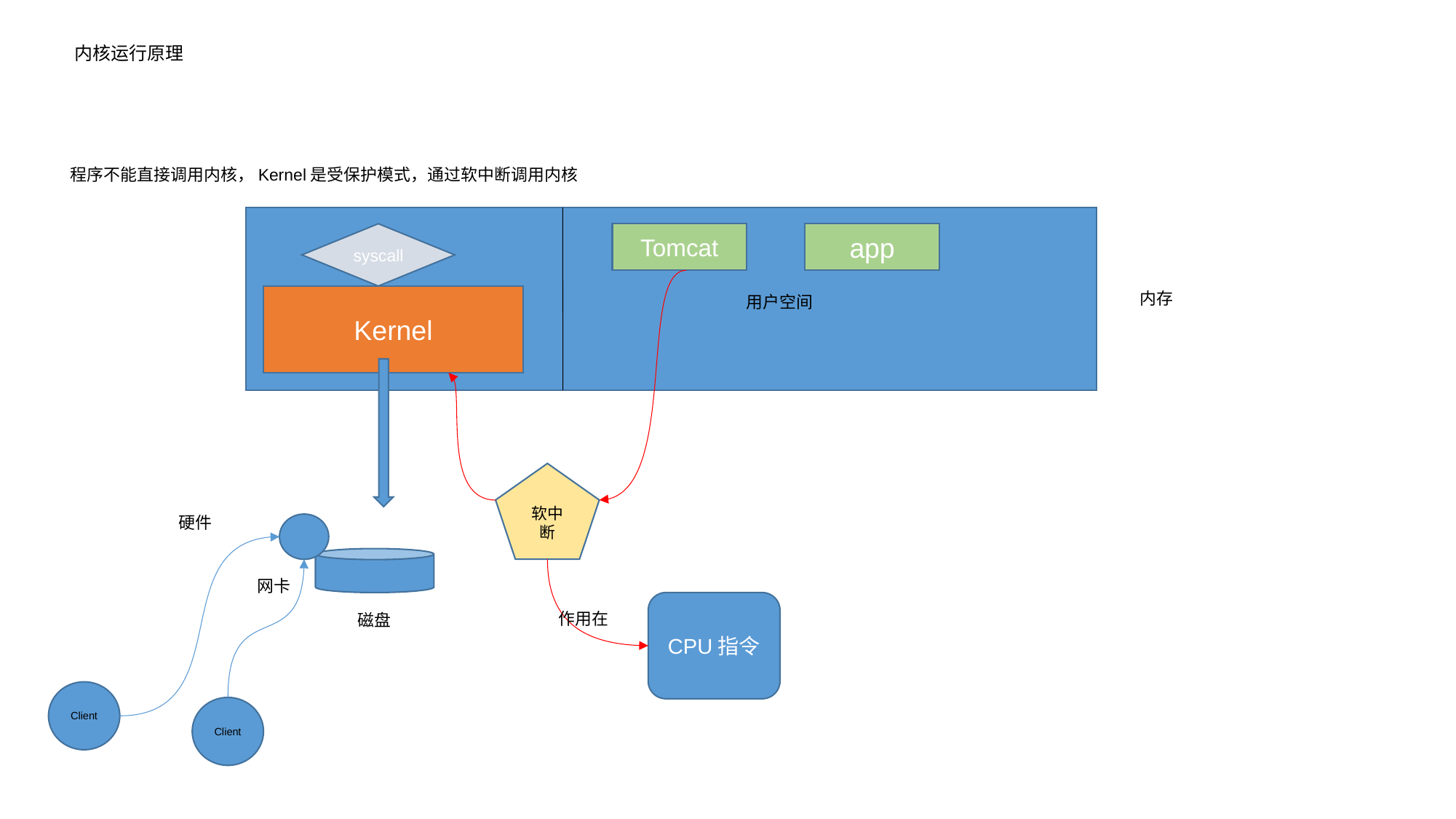

内核运行原理
程序不能直接调用内核，Kernel是受保护模式，通过软中断调用内核

syscall
app
Tomcat
内存
Kernel
用户空间

软中断
硬件

网卡
CPU指令
作用在
磁盘
Client
Client